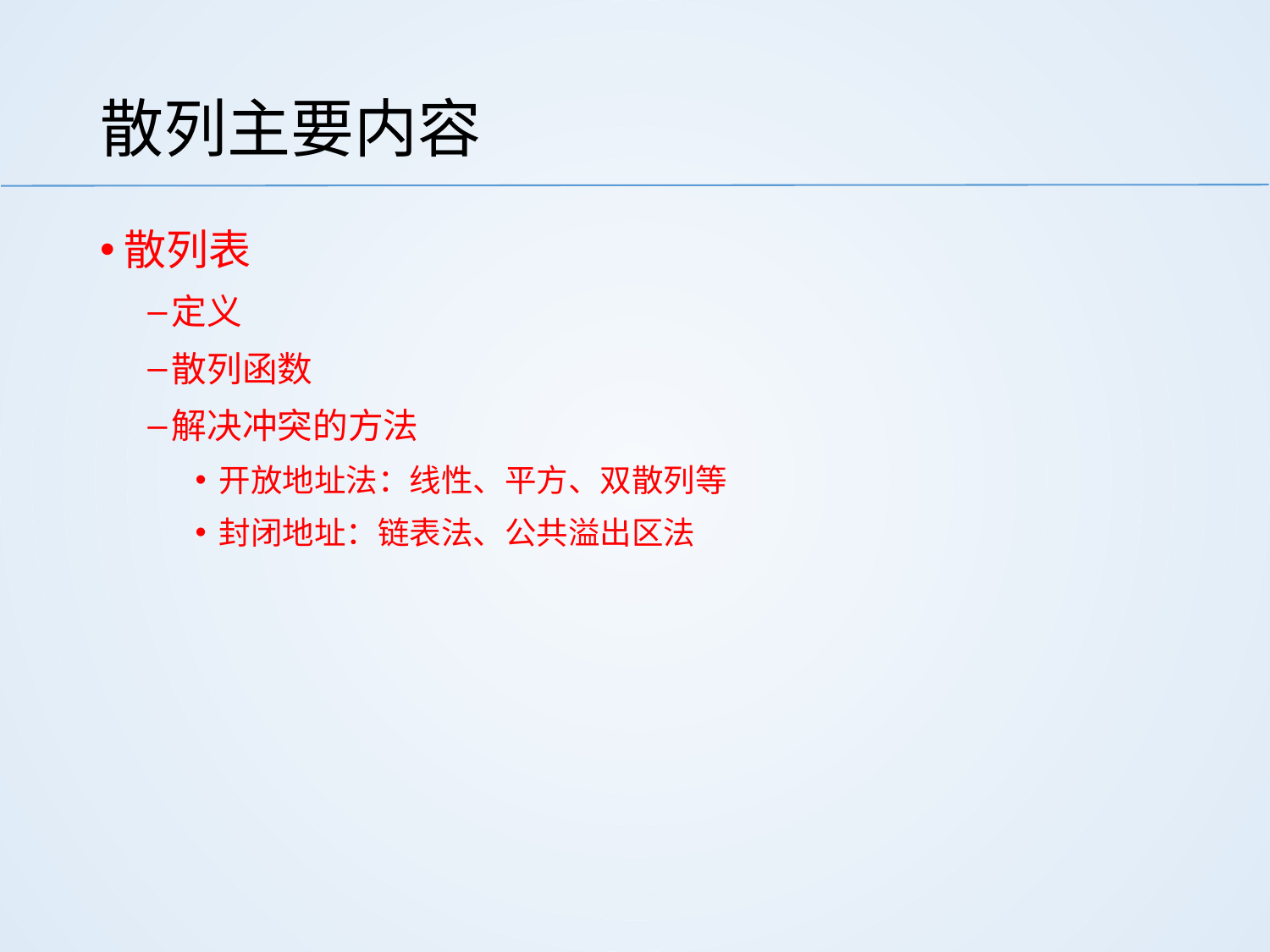

# 散列主要内容
散列表
定义
散列函数
解决冲突的方法
开放地址法：线性、平方、双散列等
封闭地址：链表法、公共溢出区法
19